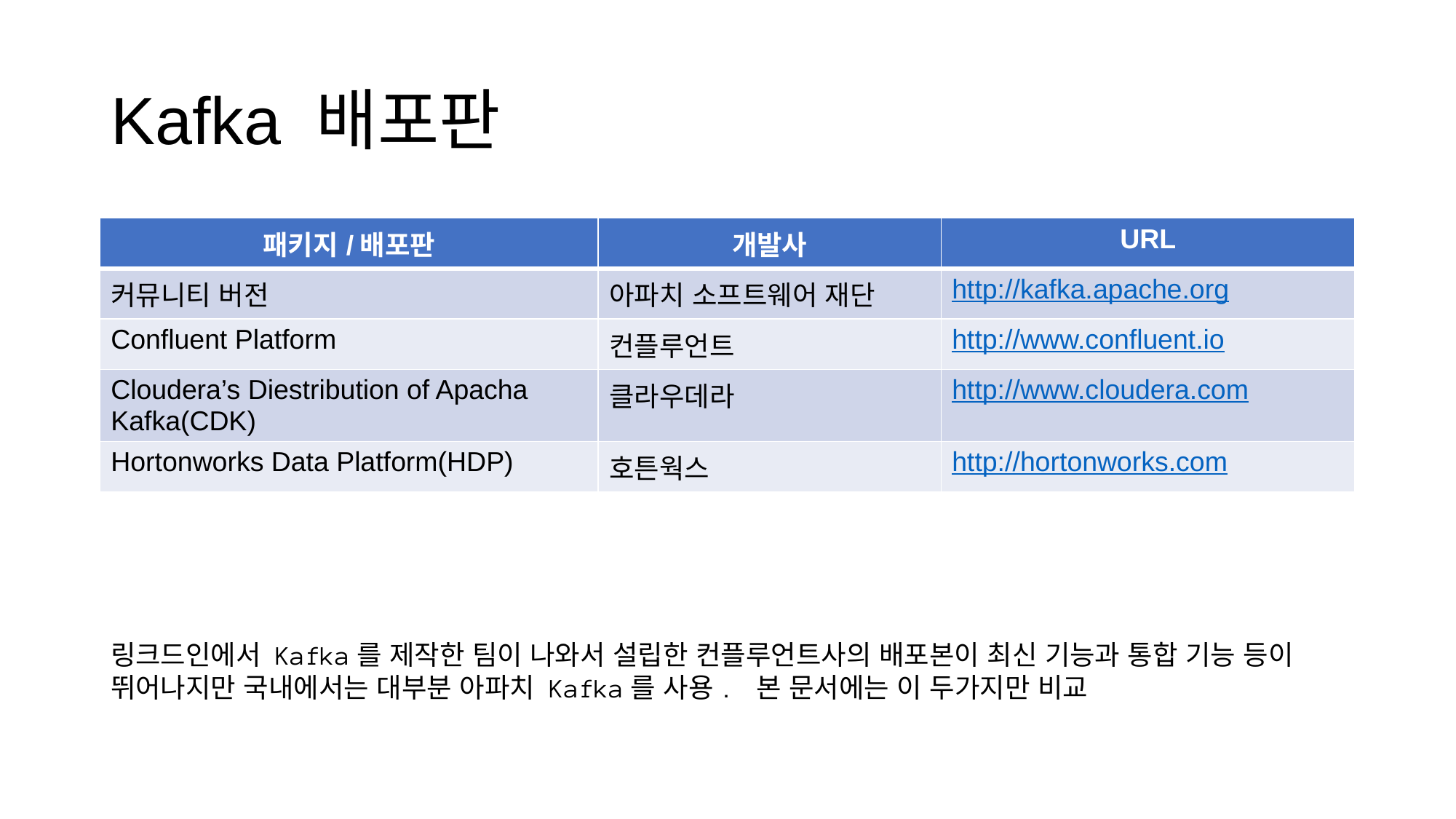

# Kafka 배포판
| 패키지/배포판 | 개발사 | URL |
| --- | --- | --- |
| 커뮤니티 버전 | 아파치 소프트웨어 재단 | http://kafka.apache.org |
| Confluent Platform | 컨플루언트 | http://www.confluent.io |
| Cloudera’s Diestribution of Apacha Kafka(CDK) | 클라우데라 | http://www.cloudera.com |
| Hortonworks Data Platform(HDP) | 호튼웍스 | http://hortonworks.com |
링크드인에서 Kafka를 제작한 팀이 나와서 설립한 컨플루언트사의 배포본이 최신 기능과 통합 기능 등이 뛰어나지만 국내에서는 대부분 아파치 Kafka를 사용. 본 문서에는 이 두가지만 비교